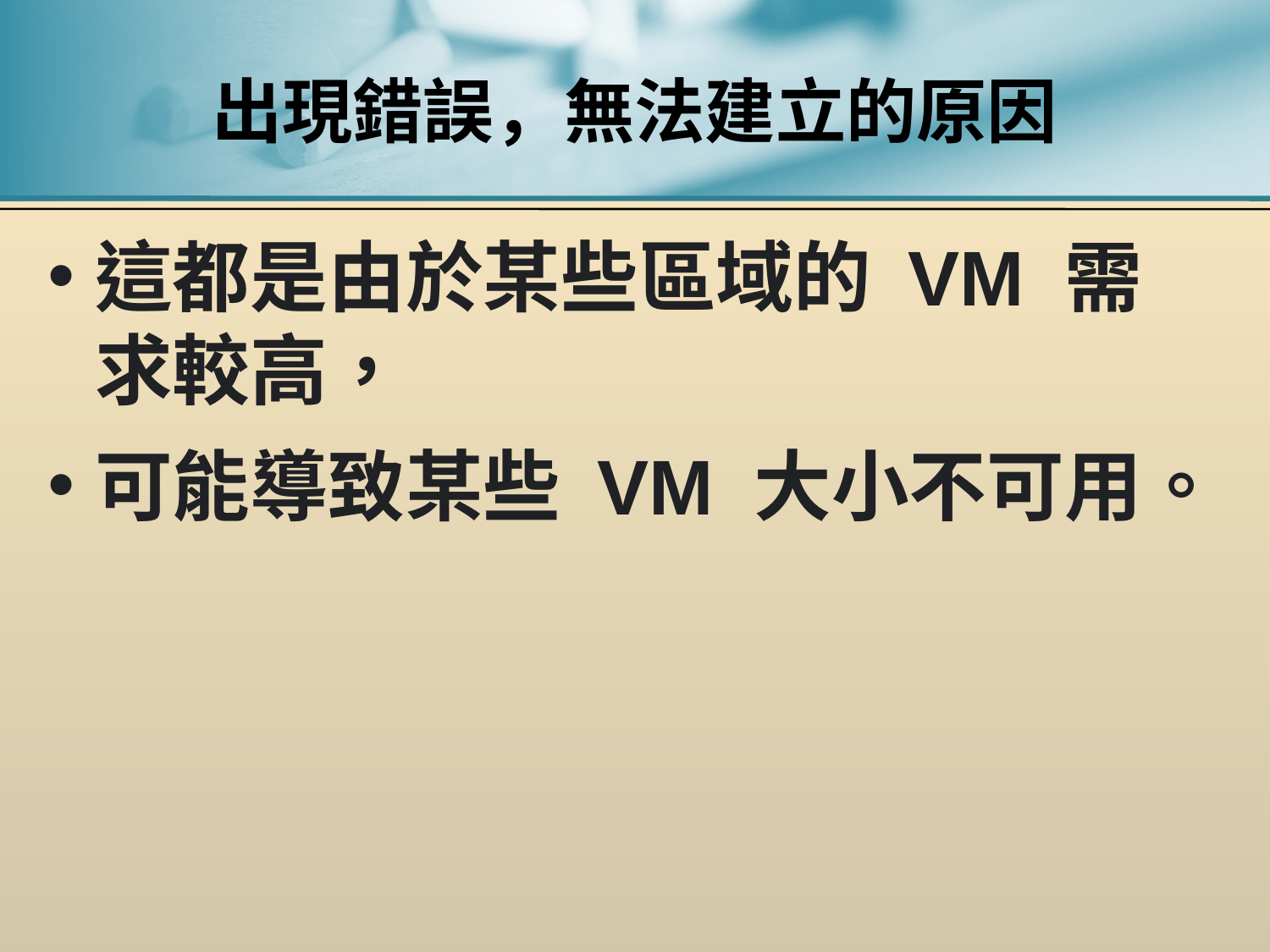

# 出現錯誤，無法建立的原因
這都是由於某些區域的 VM 需求較高，
可能導致某些 VM 大小不可用。